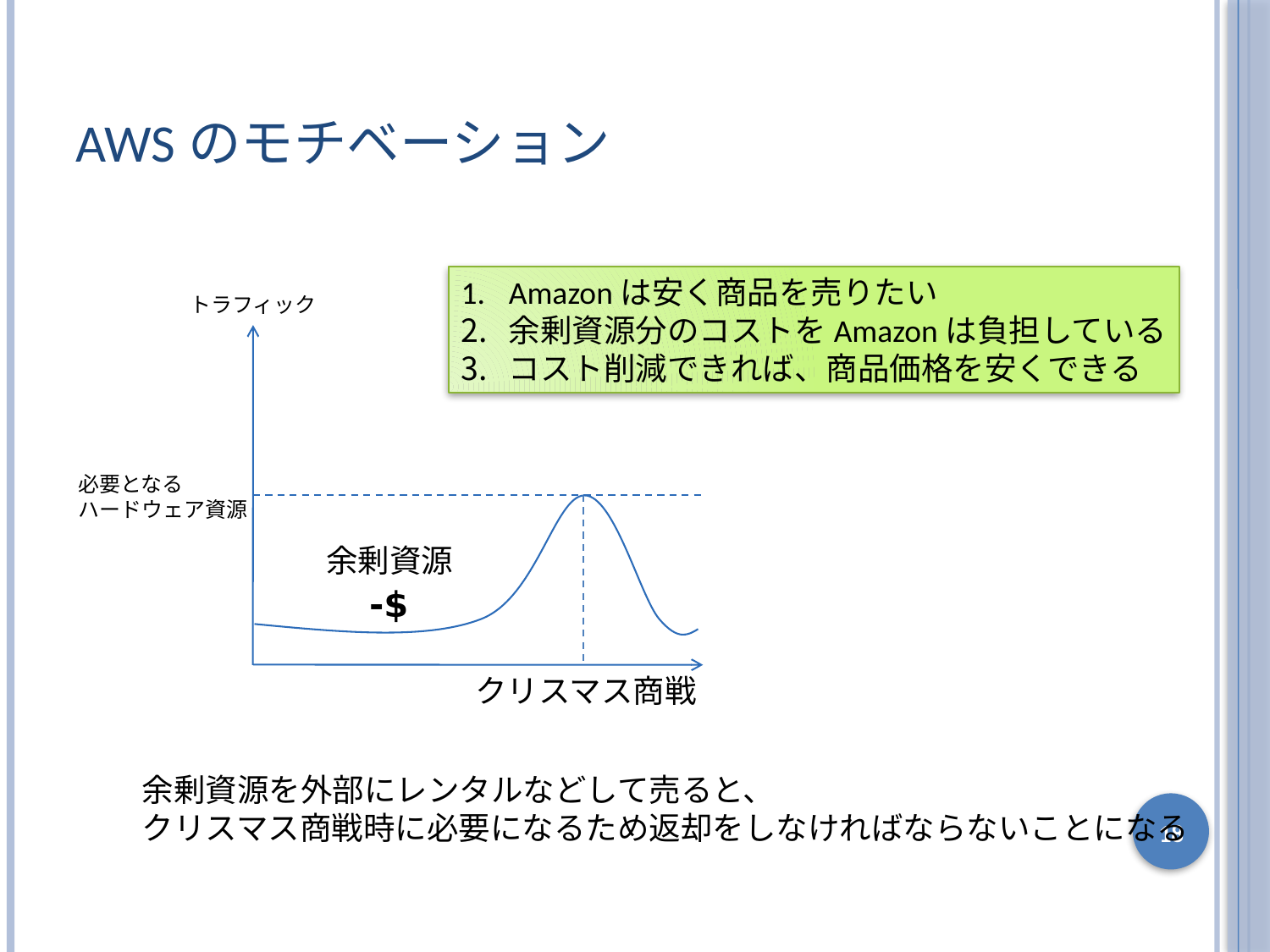

# AWSのモチベーション
Amazonは安く商品を売りたい
余剰資源分のコストをAmazonは負担している
コスト削減できれば、商品価格を安くできる
トラフィック
必要となる
ハードウェア資源

余剰資源
-$
クリスマス商戦
余剰資源を外部にレンタルなどして売ると、
クリスマス商戦時に必要になるため返却をしなければならないことになる
18